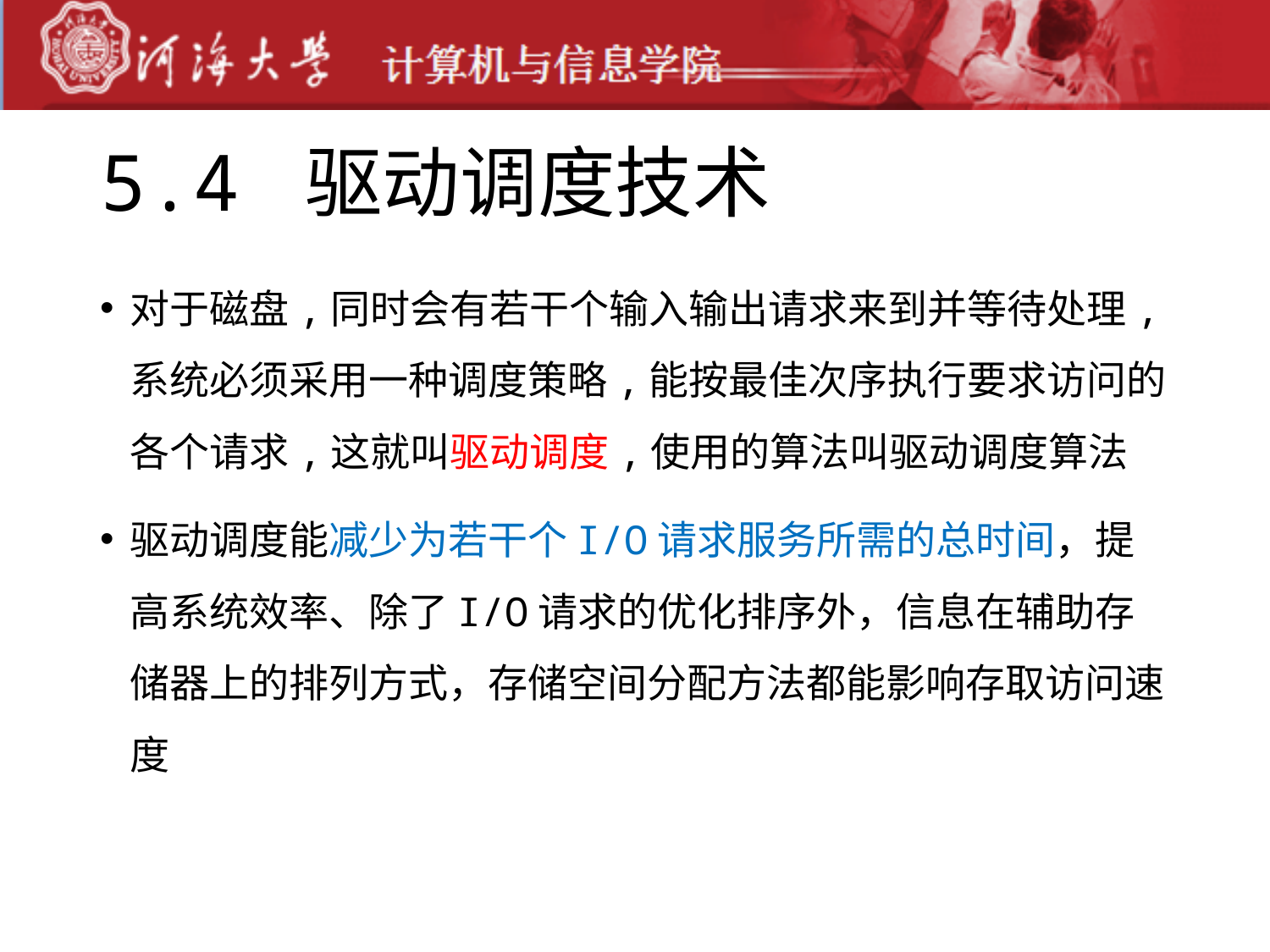

# 5.4 驱动调度技术
对于磁盘,同时会有若干个输入输出请求来到并等待处理,系统必须采用一种调度策略,能按最佳次序执行要求访问的各个请求,这就叫驱动调度,使用的算法叫驱动调度算法
驱动调度能减少为若干个I/O请求服务所需的总时间，提高系统效率、除了I/O请求的优化排序外，信息在辅助存储器上的排列方式，存储空间分配方法都能影响存取访问速度